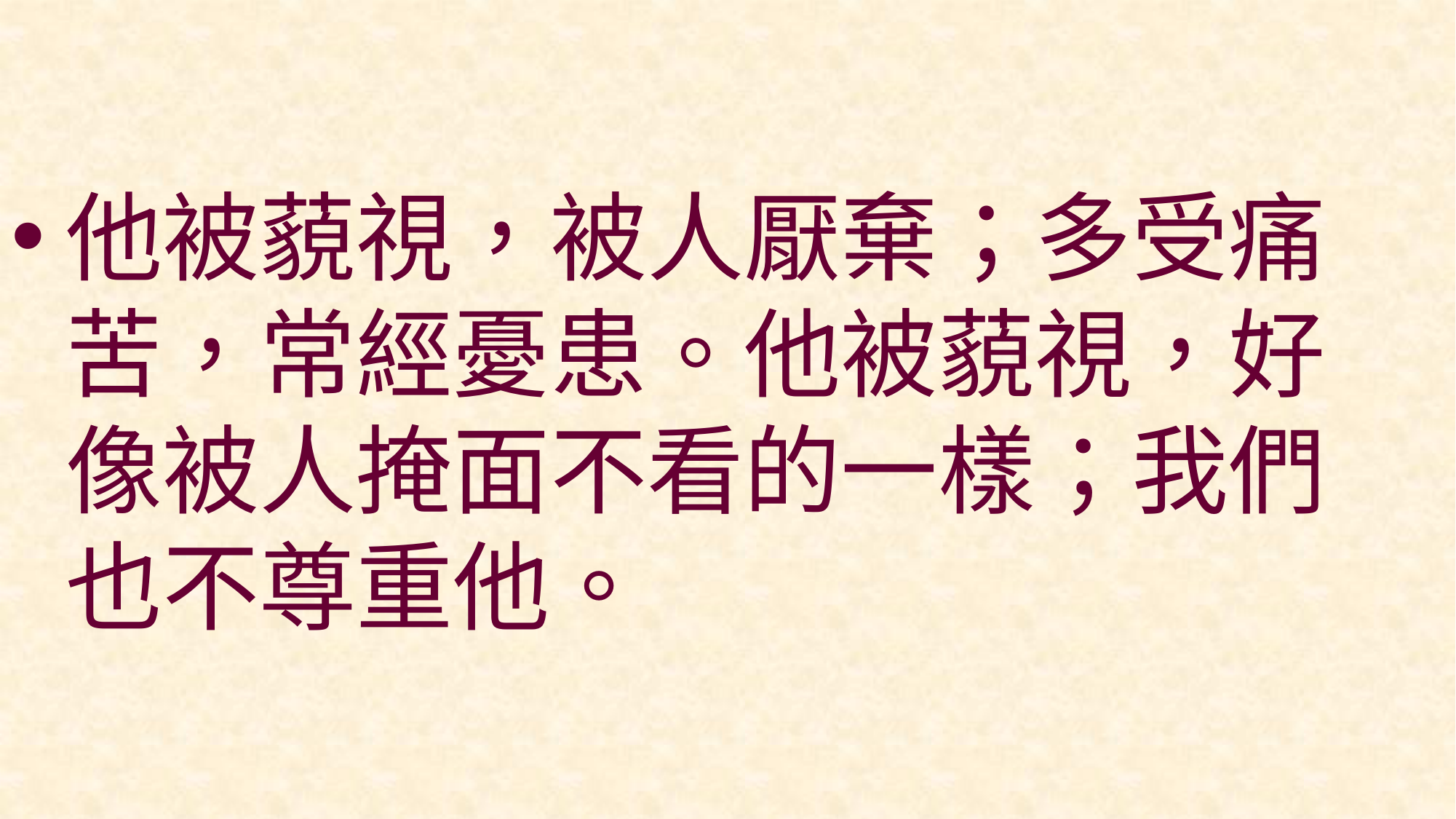

他被藐視，被人厭棄；多受痛苦，常經憂患。他被藐視，好像被人掩面不看的一樣；我們也不尊重他。